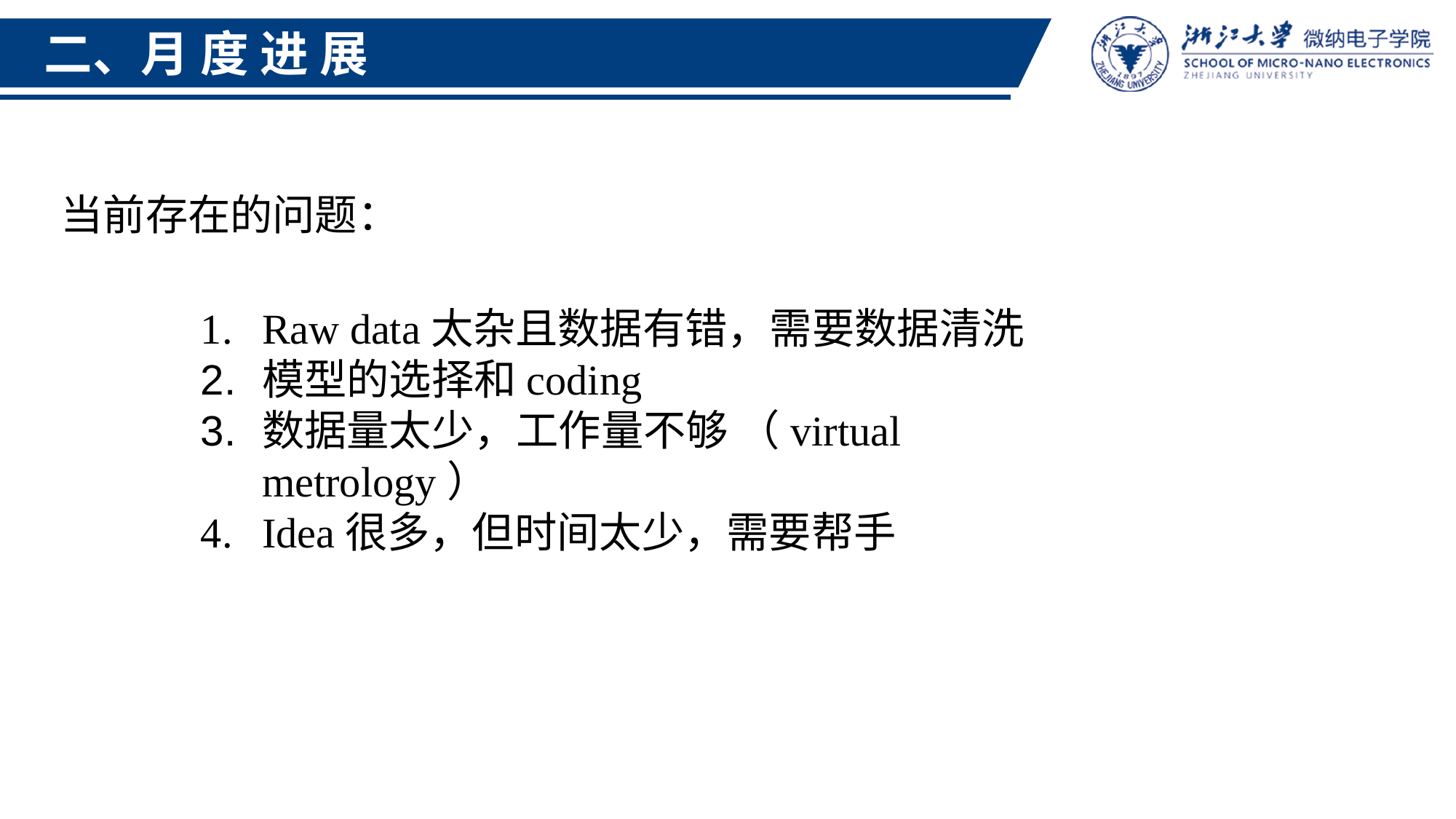

二、月 度 进 展
当前存在的问题：
Raw data太杂且数据有错，需要数据清洗
模型的选择和coding
数据量太少，工作量不够 （virtual metrology）
Idea很多，但时间太少，需要帮手